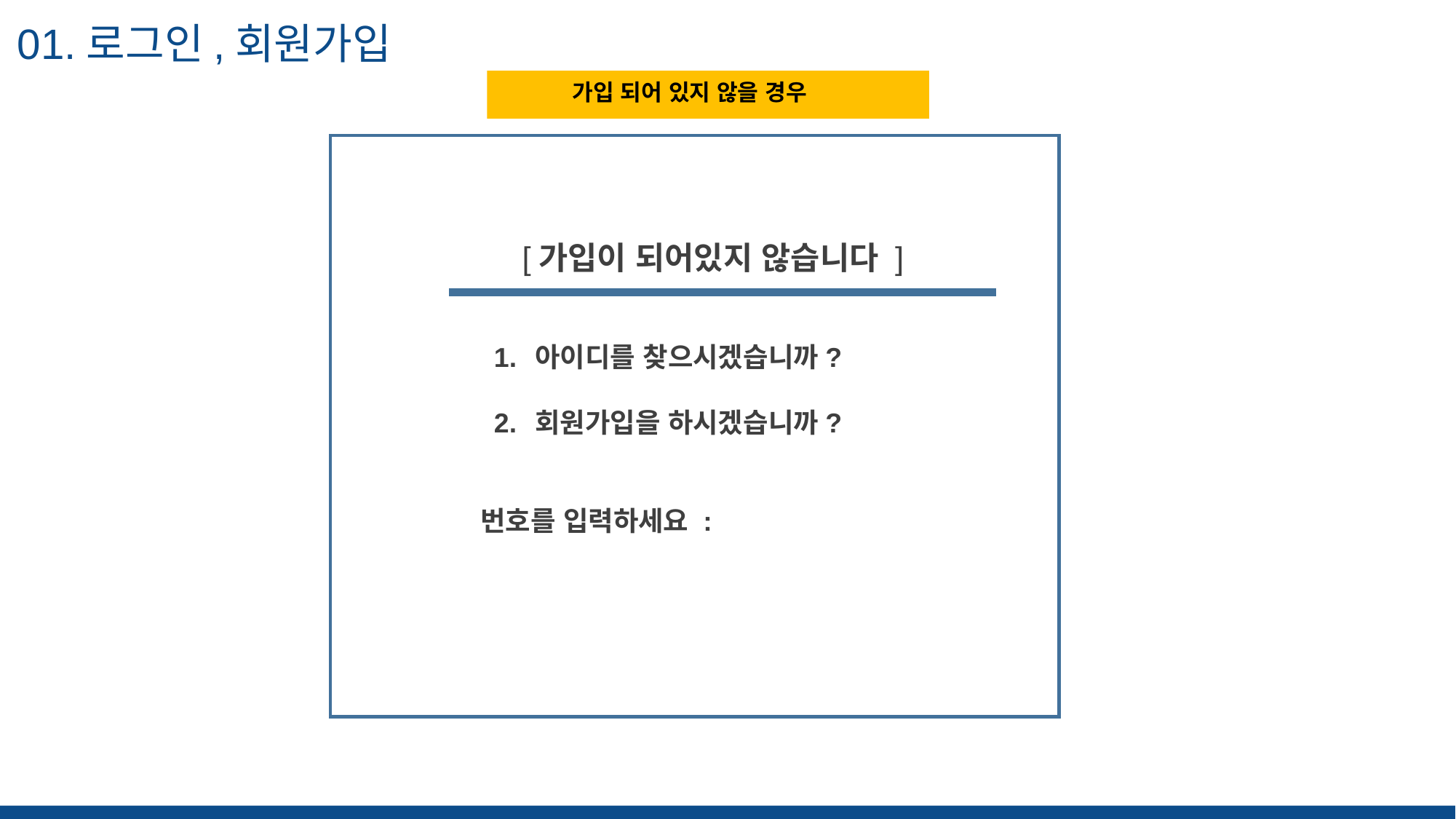

01.로그인,회원가입

 가입 되어 있지 않을 경우
“ 해당 슬라이드의 핵심 을 적어주세요 ”

 [가입이 되어있지 않습니다 ]
아이디를 찾으시겠습니까?

회원가입을 하시겠습니까?

번호를 입력하세요 :